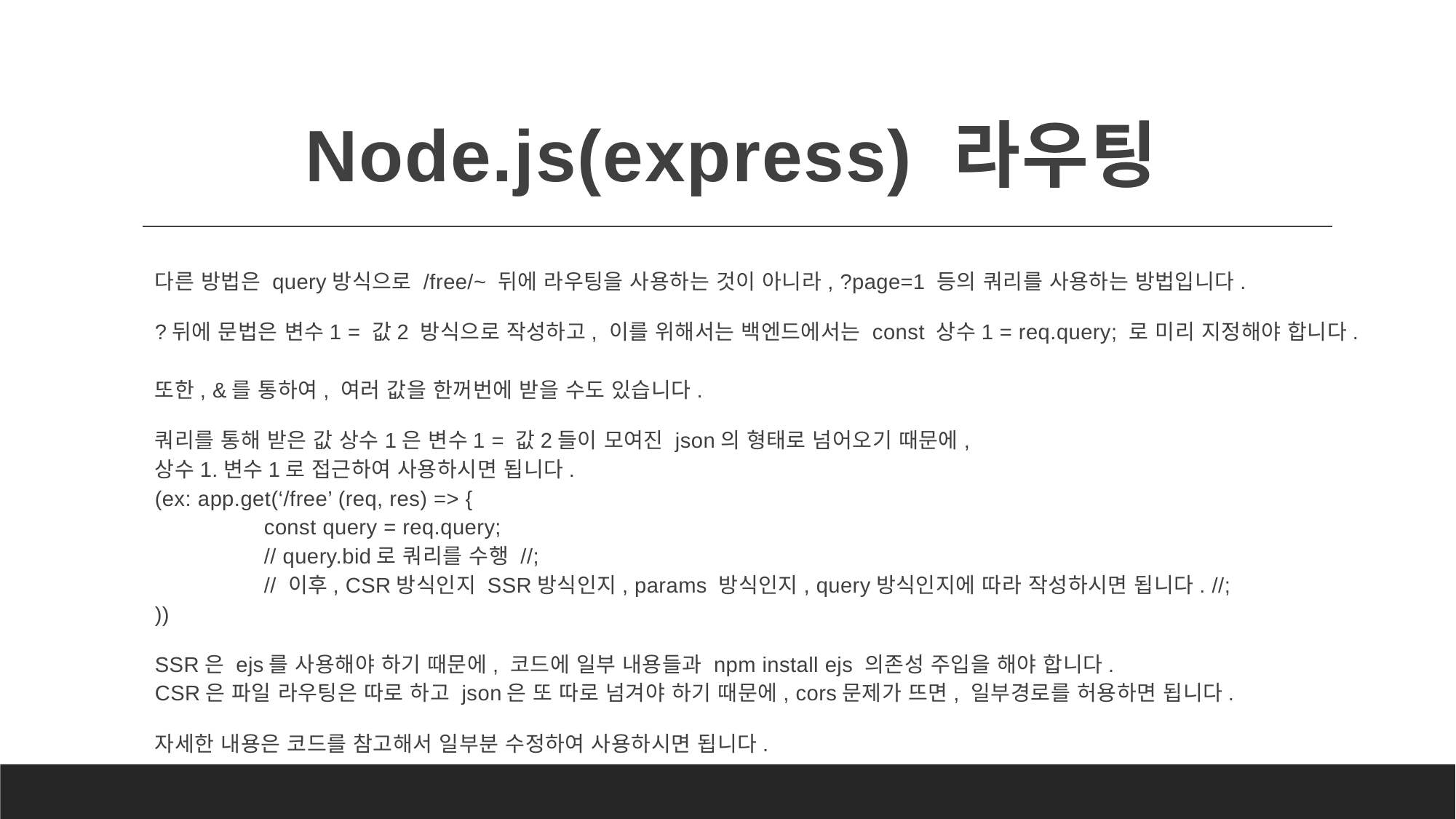

# Node.js(express) 라우팅
다른 방법은 query방식으로 /free/~ 뒤에 라우팅을 사용하는 것이 아니라, ?page=1 등의 쿼리를 사용하는 방법입니다.
?뒤에 문법은 변수1 = 값2 방식으로 작성하고, 이를 위해서는 백엔드에서는 const 상수1 = req.query; 로 미리 지정해야 합니다.
또한, &를 통하여, 여러 값을 한꺼번에 받을 수도 있습니다.
쿼리를 통해 받은 값 상수1은 변수1 = 값2들이 모여진 json의 형태로 넘어오기 때문에,
상수1.변수1로 접근하여 사용하시면 됩니다.
(ex: app.get(‘/free’ (req, res) => {
	const query = req.query;
	// query.bid로 쿼리를 수행 //;
	// 이후, CSR방식인지 SSR방식인지, params 방식인지, query방식인지에 따라 작성하시면 됩니다. //;
))
SSR은 ejs를 사용해야 하기 때문에, 코드에 일부 내용들과 npm install ejs 의존성 주입을 해야 합니다.
CSR은 파일 라우팅은 따로 하고 json은 또 따로 넘겨야 하기 때문에, cors문제가 뜨면, 일부경로를 허용하면 됩니다.
자세한 내용은 코드를 참고해서 일부분 수정하여 사용하시면 됩니다.